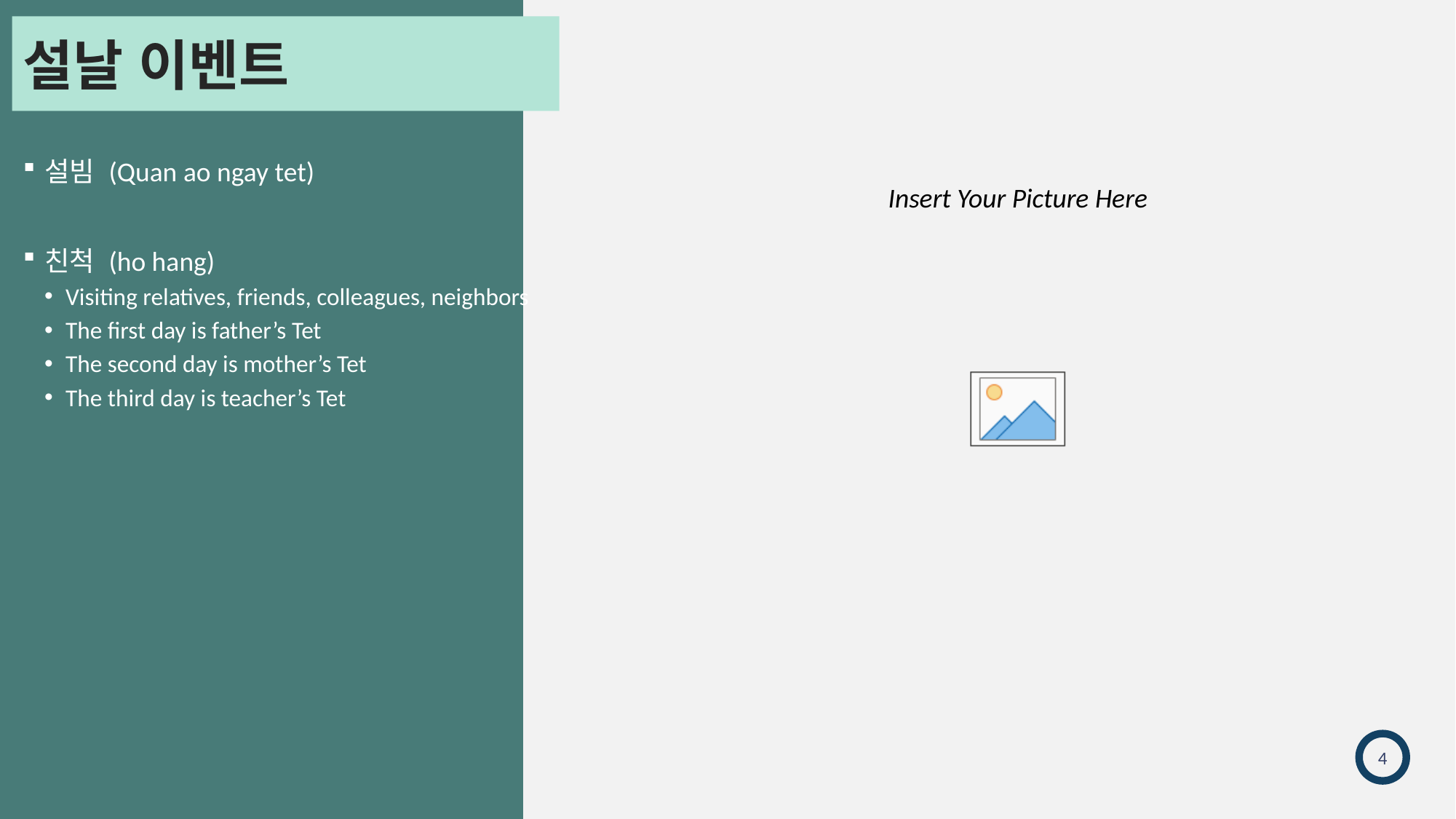

설날 이벤트
설빔 (Quan ao ngay tet)

친척 (ho hang)
Visiting relatives, friends, colleagues, neighbors
The first day is father’s Tet
The second day is mother’s Tet
The third day is teacher’s Tet

4